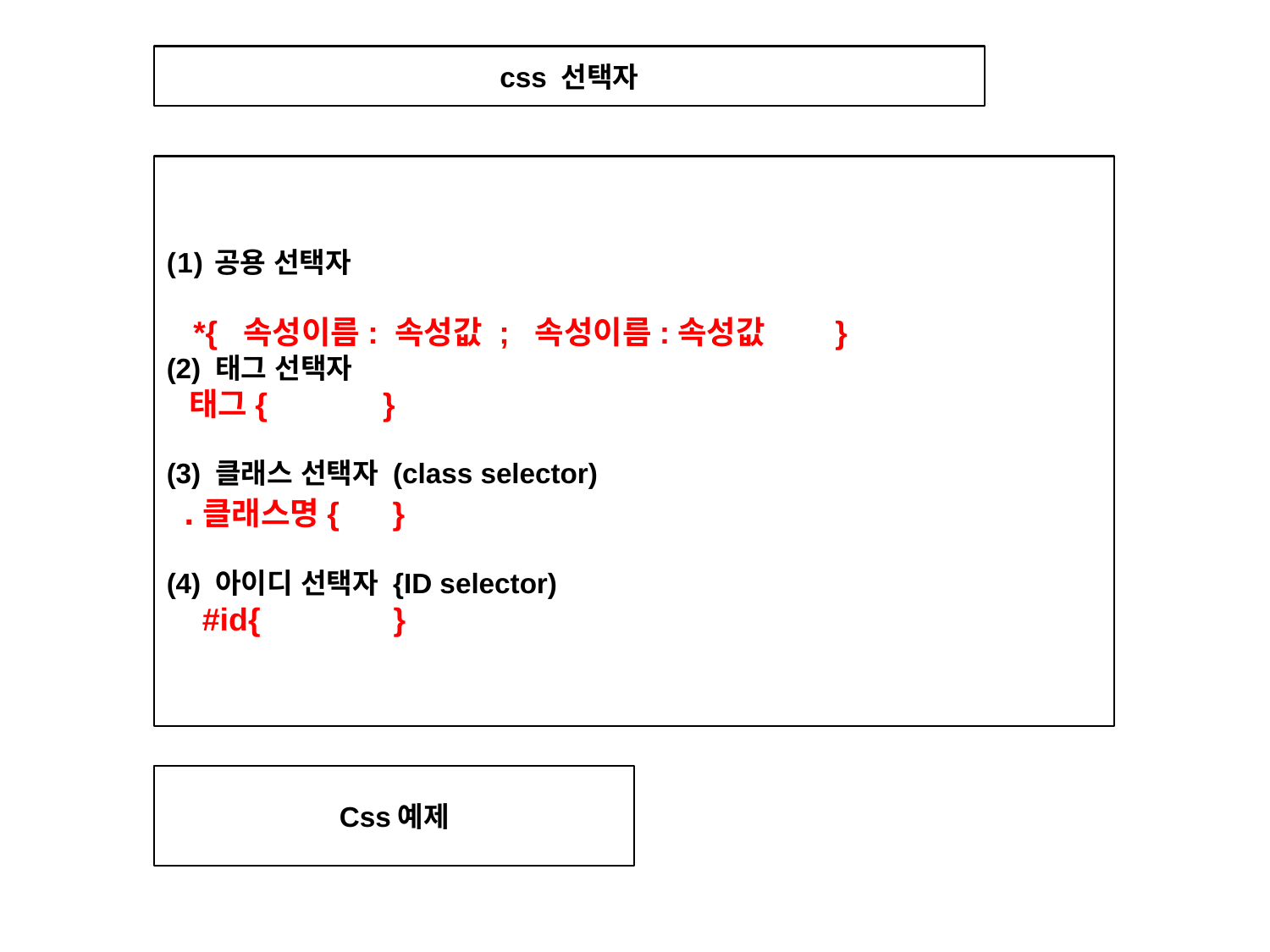

css 선택자
공용 선택자

   *{  속성이름: 속성값 ;  속성이름:속성값       }
(2) 태그 선택자
  태그{             }

(3) 클래스 선택자 (class selector)
  .클래스명{      }

(4) 아이디 선택자 {ID selector)
    #id{               }
Css예제